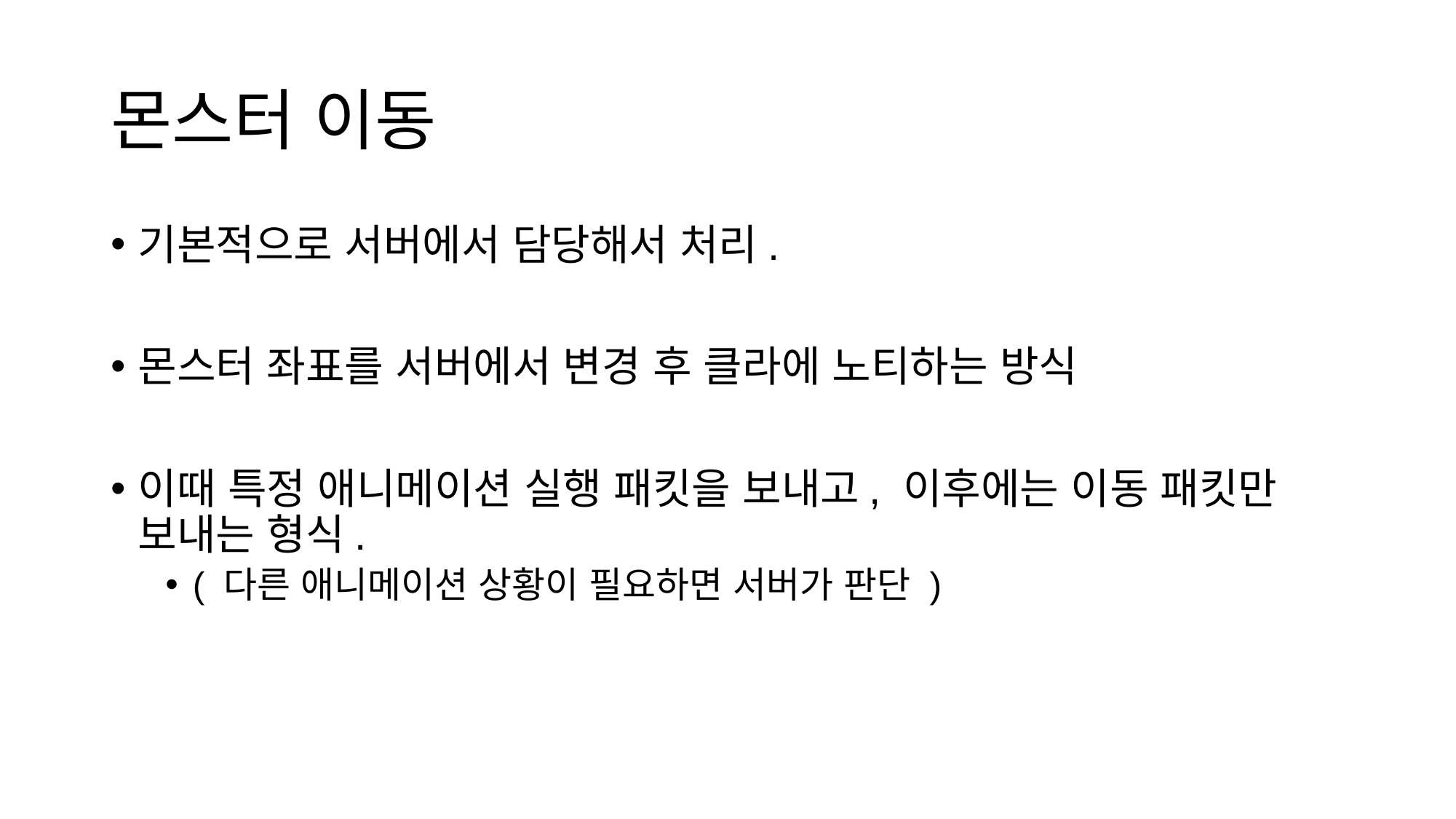

# 몬스터 이동
기본적으로 서버에서 담당해서 처리.

몬스터 좌표를 서버에서 변경 후 클라에 노티하는 방식

이때 특정 애니메이션 실행 패킷을 보내고, 이후에는 이동 패킷만 보내는 형식.
( 다른 애니메이션 상황이 필요하면 서버가 판단 )